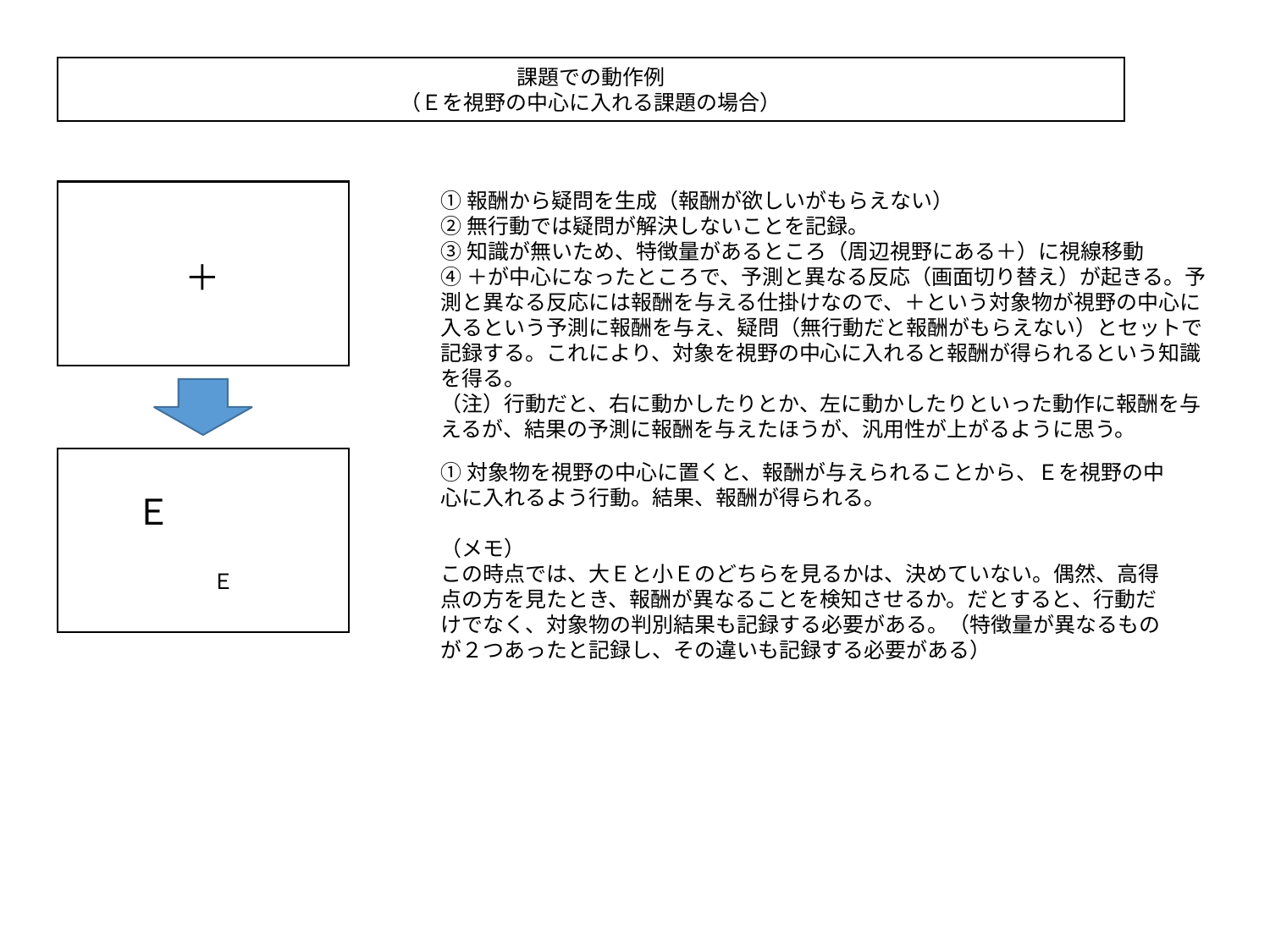

課題での動作例
（Ｅを視野の中心に入れる課題の場合）

①報酬から疑問を生成（報酬が欲しいがもらえない）
②無行動では疑問が解決しないことを記録。
③知識が無いため、特徴量があるところ（周辺視野にある＋）に視線移動
④＋が中心になったところで、予測と異なる反応（画面切り替え）が起きる。予測と異なる反応には報酬を与える仕掛けなので、＋という対象物が視野の中心に入るという予測に報酬を与え、疑問（無行動だと報酬がもらえない）とセットで記録する。これにより、対象を視野の中心に入れると報酬が得られるという知識を得る。
（注）行動だと、右に動かしたりとか、左に動かしたりといった動作に報酬を与えるが、結果の予測に報酬を与えたほうが、汎用性が上がるように思う。
＋

①対象物を視野の中心に置くと、報酬が与えられることから、Ｅを視野の中心に入れるよう行動。結果、報酬が得られる。

（メモ）
この時点では、大Ｅと小Ｅのどちらを見るかは、決めていない。偶然、高得点の方を見たとき、報酬が異なることを検知させるか。だとすると、行動だけでなく、対象物の判別結果も記録する必要がある。（特徴量が異なるものが２つあったと記録し、その違いも記録する必要がある）

Ｅ
Ｅ